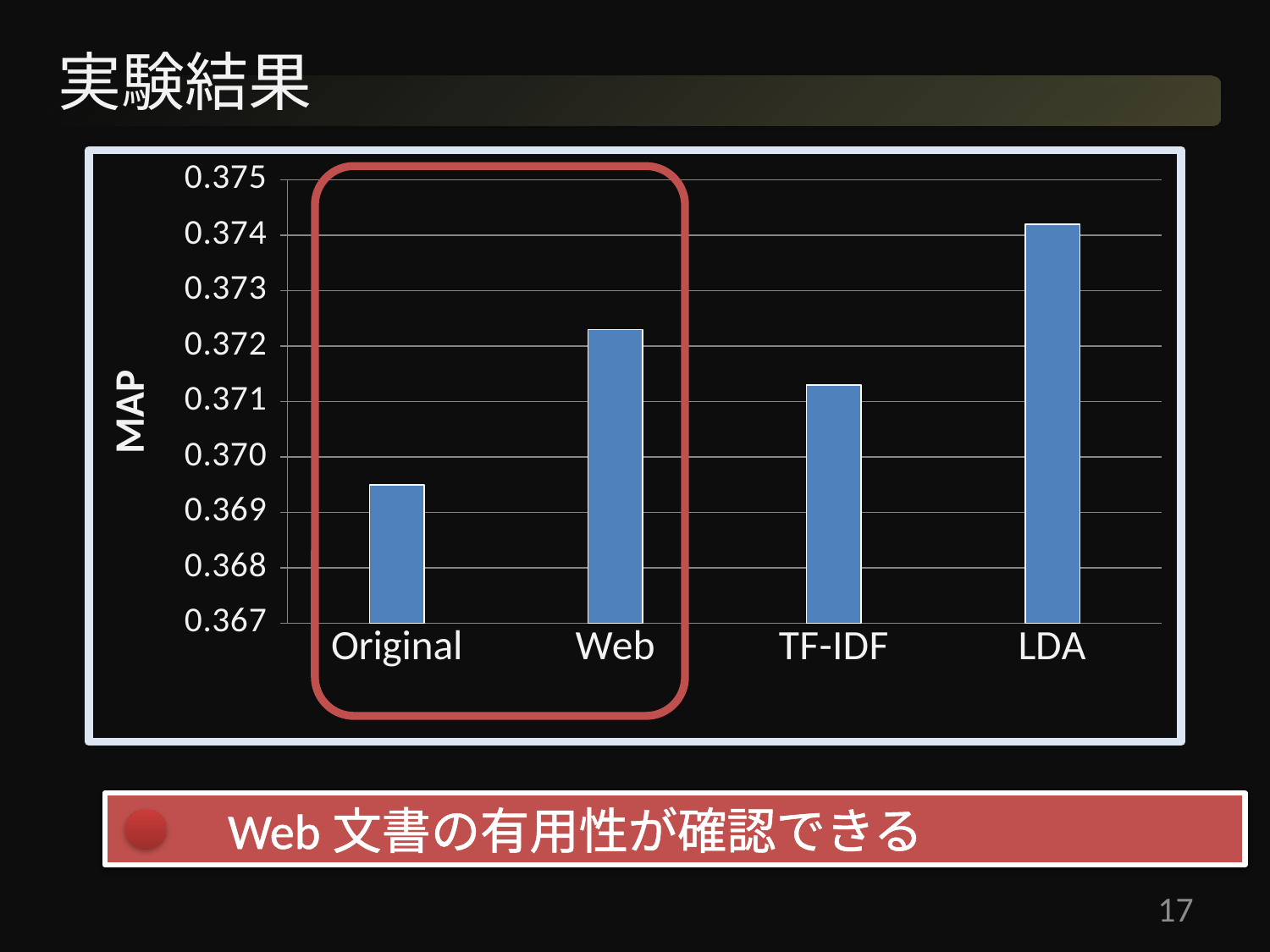

# 実験結果

### Chart

| Category | MAP |
|---|---|
| Original | 0.3695000000000004 |
| Web | 0.3723000000000006 |
| TF-IDF | 0.3713000000000006 |
| LDA | 0.3742000000000003 |
　　Web文書の有用性が確認できる

17